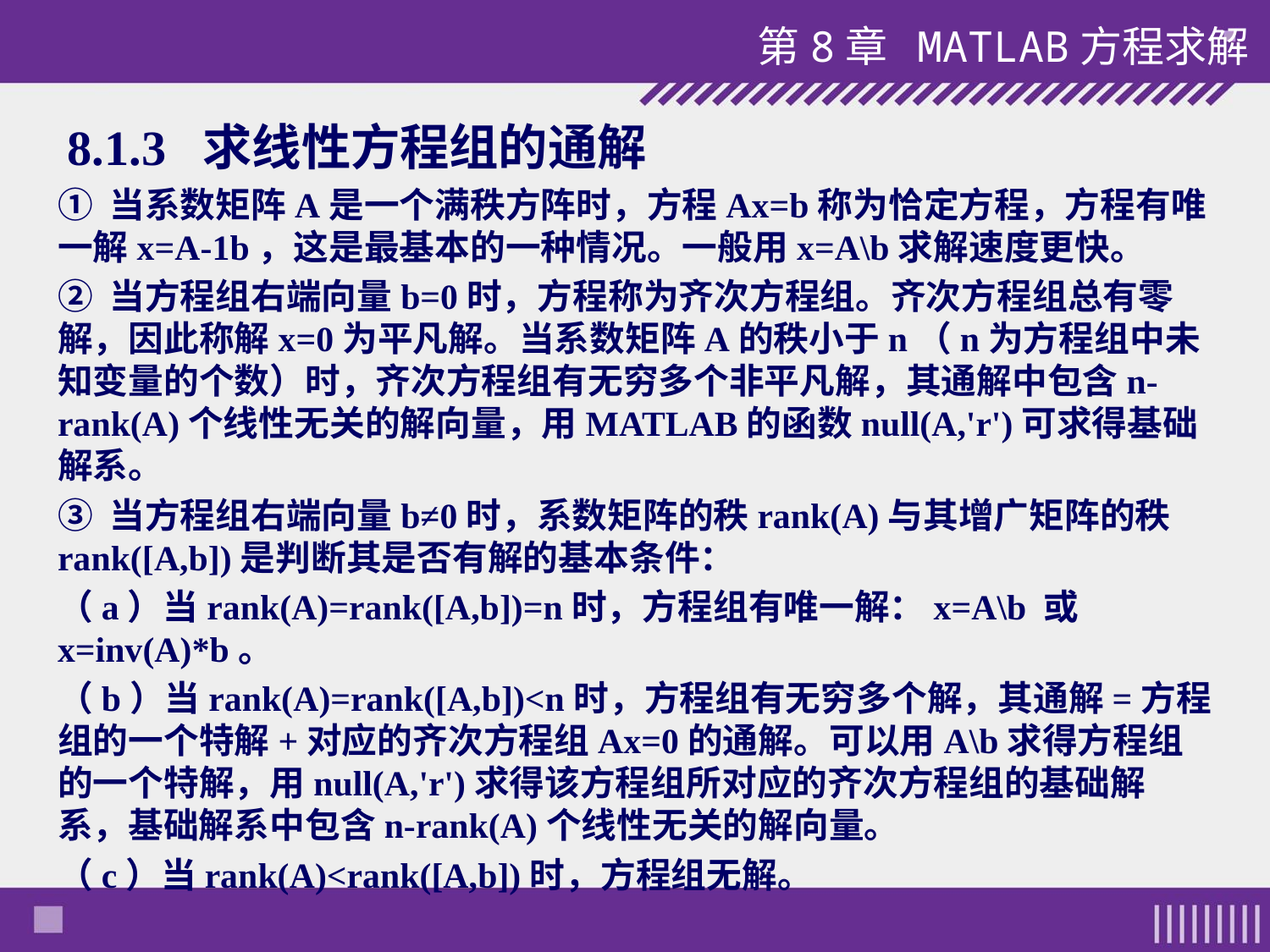

第8章  MATLAB方程求解
# 8.1.3  求线性方程组的通解
① 当系数矩阵A是一个满秩方阵时，方程Ax=b称为恰定方程，方程有唯一解x=A-1b，这是最基本的一种情况。一般用x=A\b求解速度更快。
② 当方程组右端向量b=0时，方程称为齐次方程组。齐次方程组总有零解，因此称解x=0为平凡解。当系数矩阵A的秩小于n（n为方程组中未知变量的个数）时，齐次方程组有无穷多个非平凡解，其通解中包含n-rank(A)个线性无关的解向量，用MATLAB的函数null(A,'r')可求得基础解系。
③ 当方程组右端向量b≠0时，系数矩阵的秩rank(A)与其增广矩阵的秩rank([A,b])是判断其是否有解的基本条件：
（a）当rank(A)=rank([A,b])=n时，方程组有唯一解：x=A\b 或 x=inv(A)*b。
（b）当rank(A)=rank([A,b])<n时，方程组有无穷多个解，其通解=方程组的一个特解+对应的齐次方程组Ax=0的通解。可以用A\b求得方程组的一个特解，用null(A,'r')求得该方程组所对应的齐次方程组的基础解系，基础解系中包含n-rank(A)个线性无关的解向量。
（c）当rank(A)<rank([A,b])时，方程组无解。